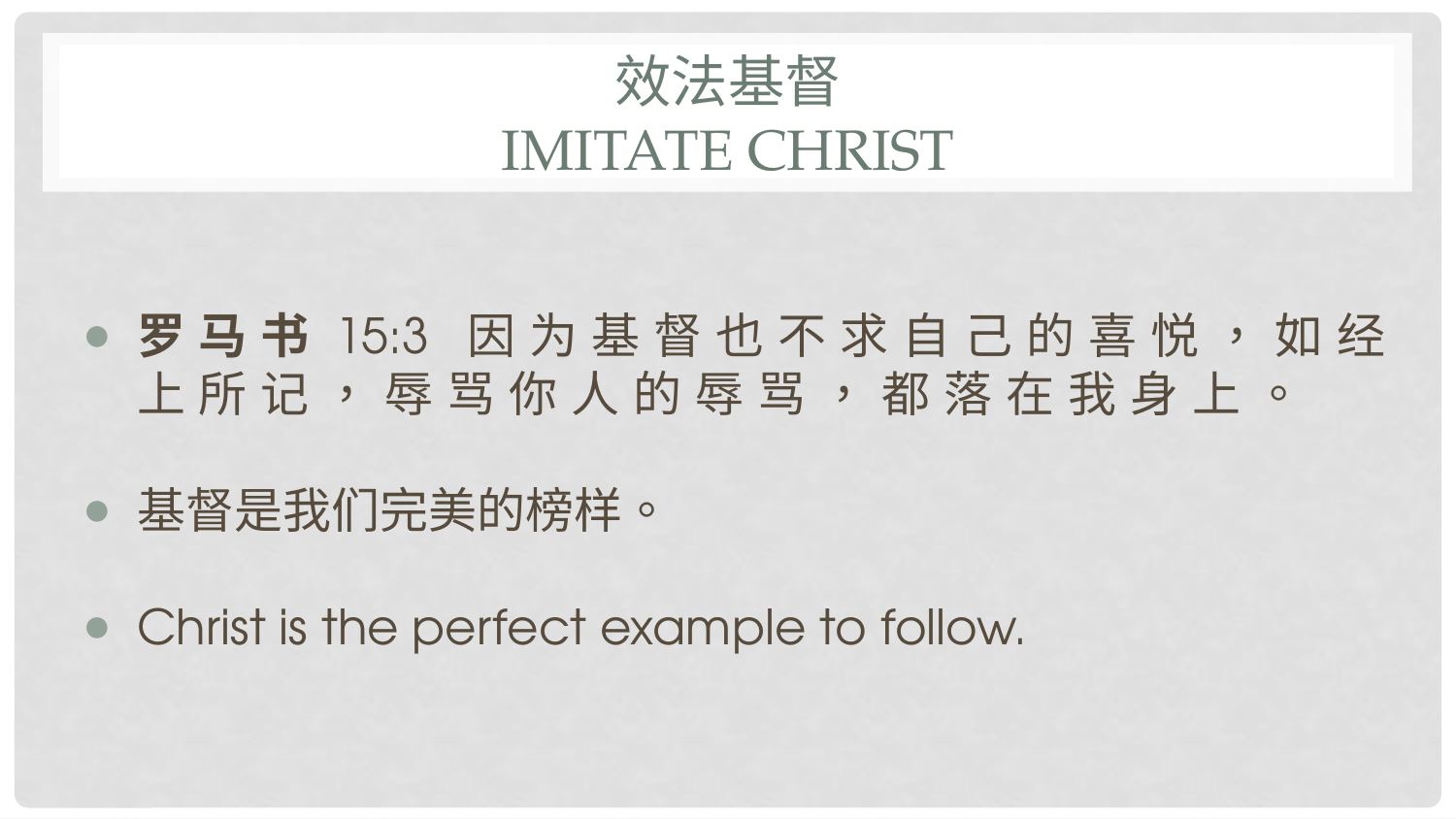

# 效法基督 Imitate Christ
罗 马 书 15:3  因 为 基 督 也 不 求 自 己 的 喜 悦 ， 如 经 上 所 记 ， 辱 骂 你 人 的 辱 骂 ， 都 落 在 我 身 上 。

基督是我们完美的榜样。

Christ is the perfect example to follow.